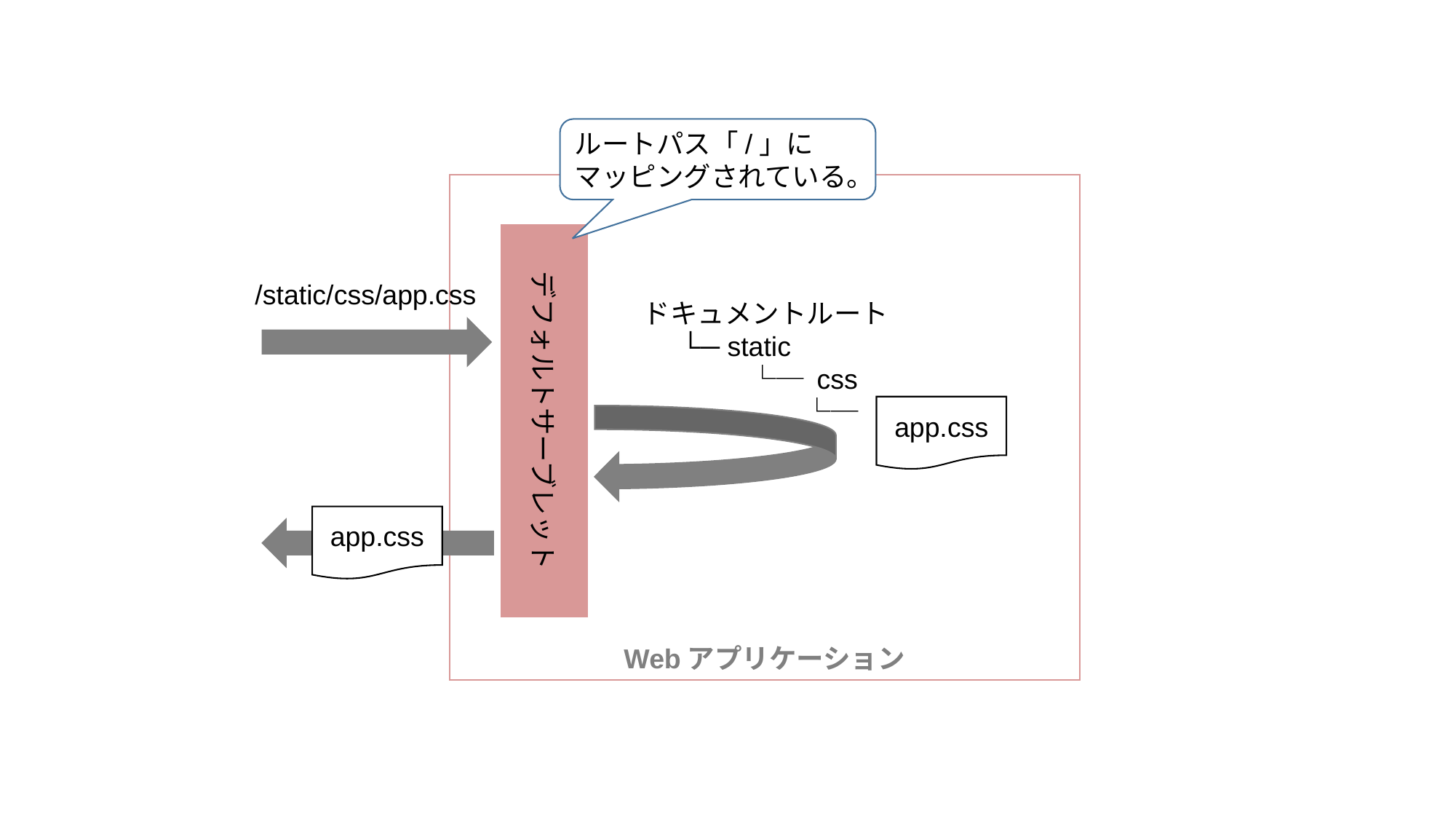

ルートパス「/」にマッピングされている。
Webアプリケーション
デフォルトサーブレット
/static/css/app.css
ドキュメントルート
     └─ static
　    　　└─ css
　    　　　　└─

app.css

app.css